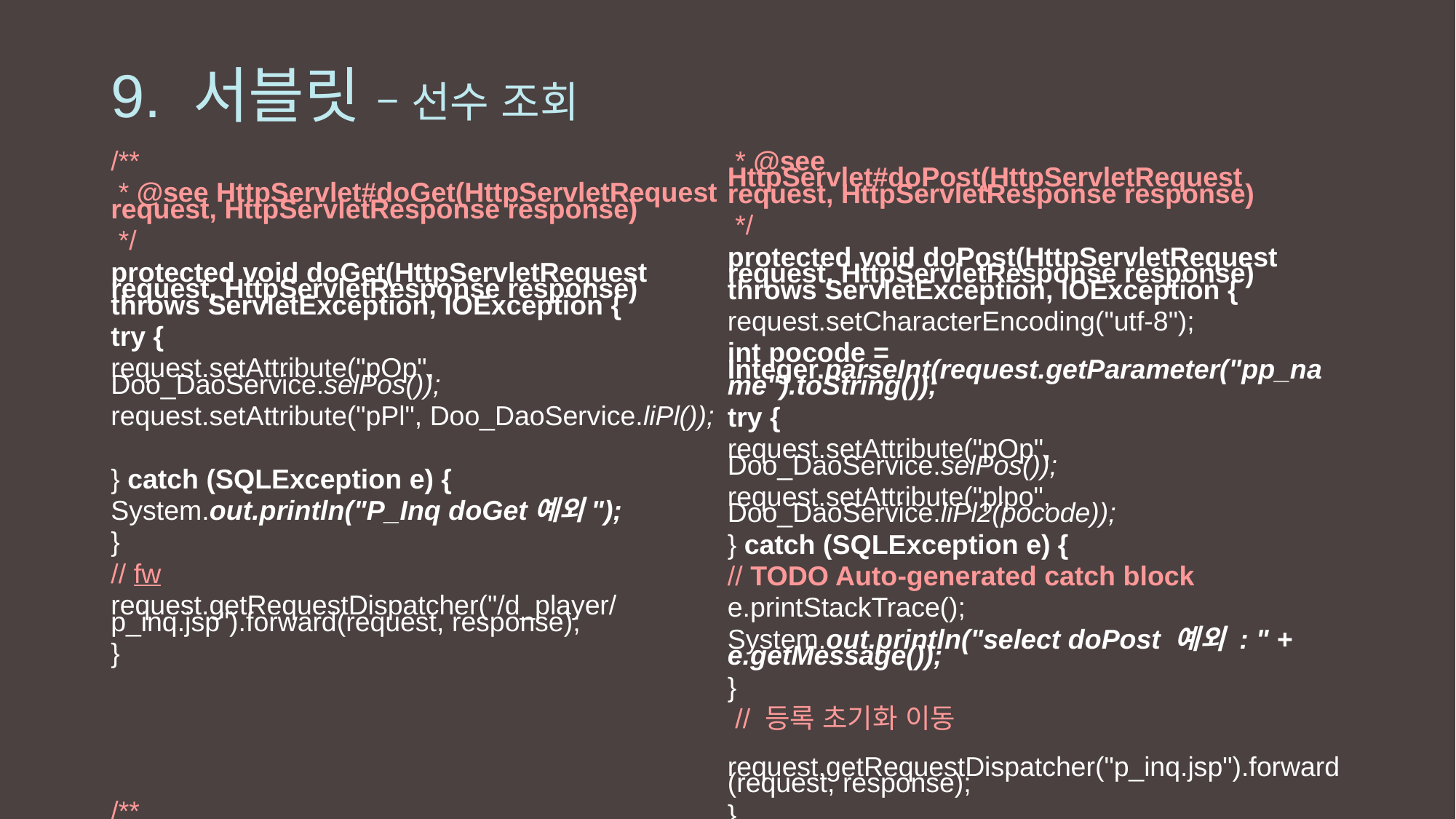

# 9. 서블릿 – 선수 조회
/**
 * @see HttpServlet#doGet(HttpServletRequest request, HttpServletResponse response)
 */
protected void doGet(HttpServletRequest request, HttpServletResponse response) throws ServletException, IOException {
try {
request.setAttribute("pOp", Doo_DaoService.selPos());
request.setAttribute("pPl", Doo_DaoService.liPl());

} catch (SQLException e) {
System.out.println("P_Inq doGet예외");
}
// fw
request.getRequestDispatcher("/d_player/p_inq.jsp").forward(request, response);
}

/**
 * @see HttpServlet#doPost(HttpServletRequest request, HttpServletResponse response)
 */
protected void doPost(HttpServletRequest request, HttpServletResponse response) throws ServletException, IOException {
request.setCharacterEncoding("utf-8");
int pocode = Integer.parseInt(request.getParameter("pp_name").toString());
try {
request.setAttribute("pOp", Doo_DaoService.selPos());
request.setAttribute("plpo", Doo_DaoService.liPl2(pocode));
} catch (SQLException e) {
// TODO Auto-generated catch block
e.printStackTrace();
System.out.println("select doPost 예외 : " + e.getMessage());
}
 // 등록 초기화 이동
  request.getRequestDispatcher("p_inq.jsp").forward(request, response);
}